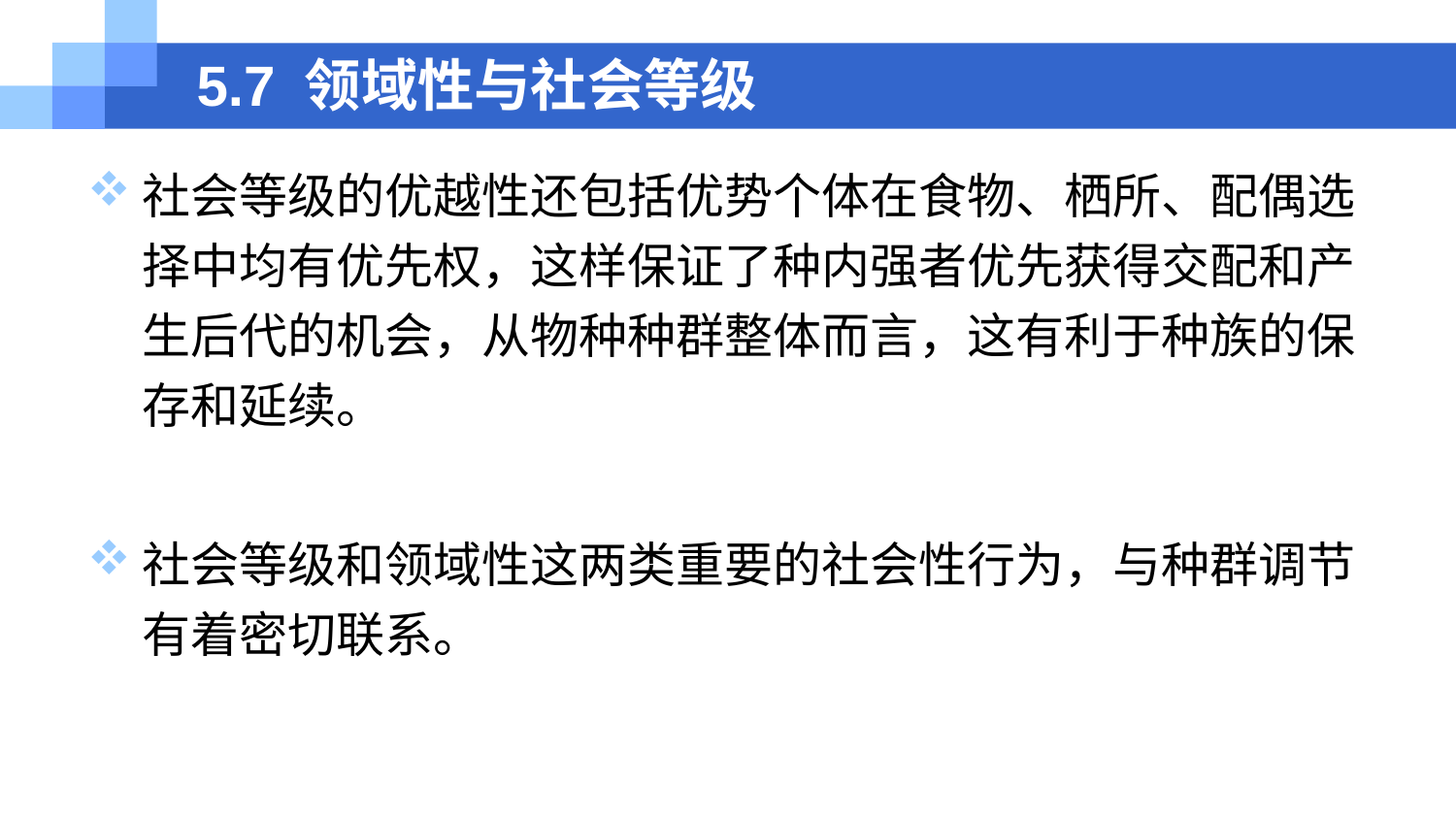

# 5.7 领域性与社会等级
社会等级的优越性还包括优势个体在食物、栖所、配偶选择中均有优先权，这样保证了种内强者优先获得交配和产生后代的机会，从物种种群整体而言，这有利于种族的保存和延续。

社会等级和领域性这两类重要的社会性行为，与种群调节有着密切联系。